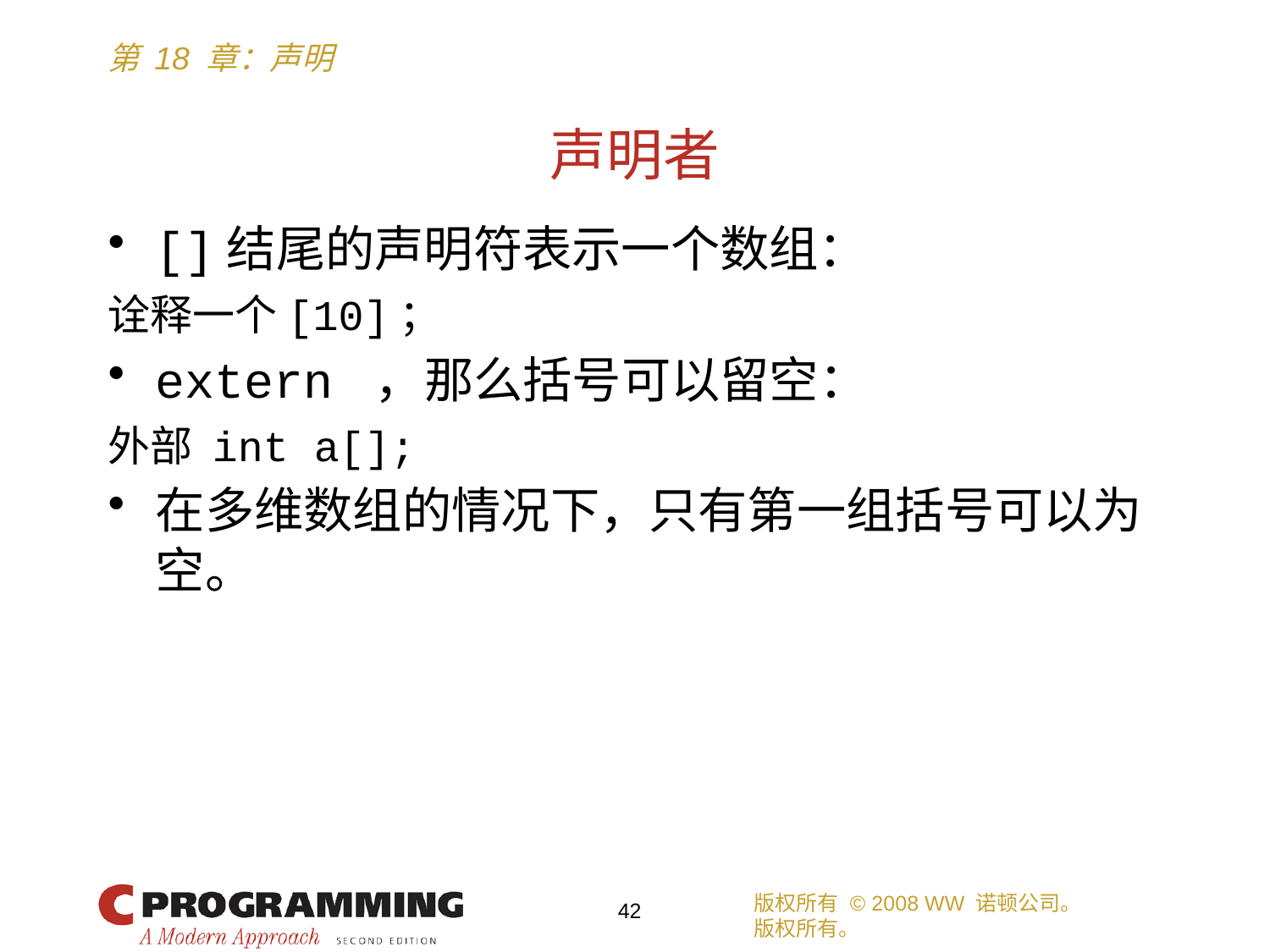

# 声明者
[]结尾的声明符表示一个数组：
诠释一个[10]；
extern ，那么括号可以留空：
外部 int a[];
在多维数组的情况下，只有第一组括号可以为空。
版权所有 © 2008 WW 诺顿公司。
版权所有。
42